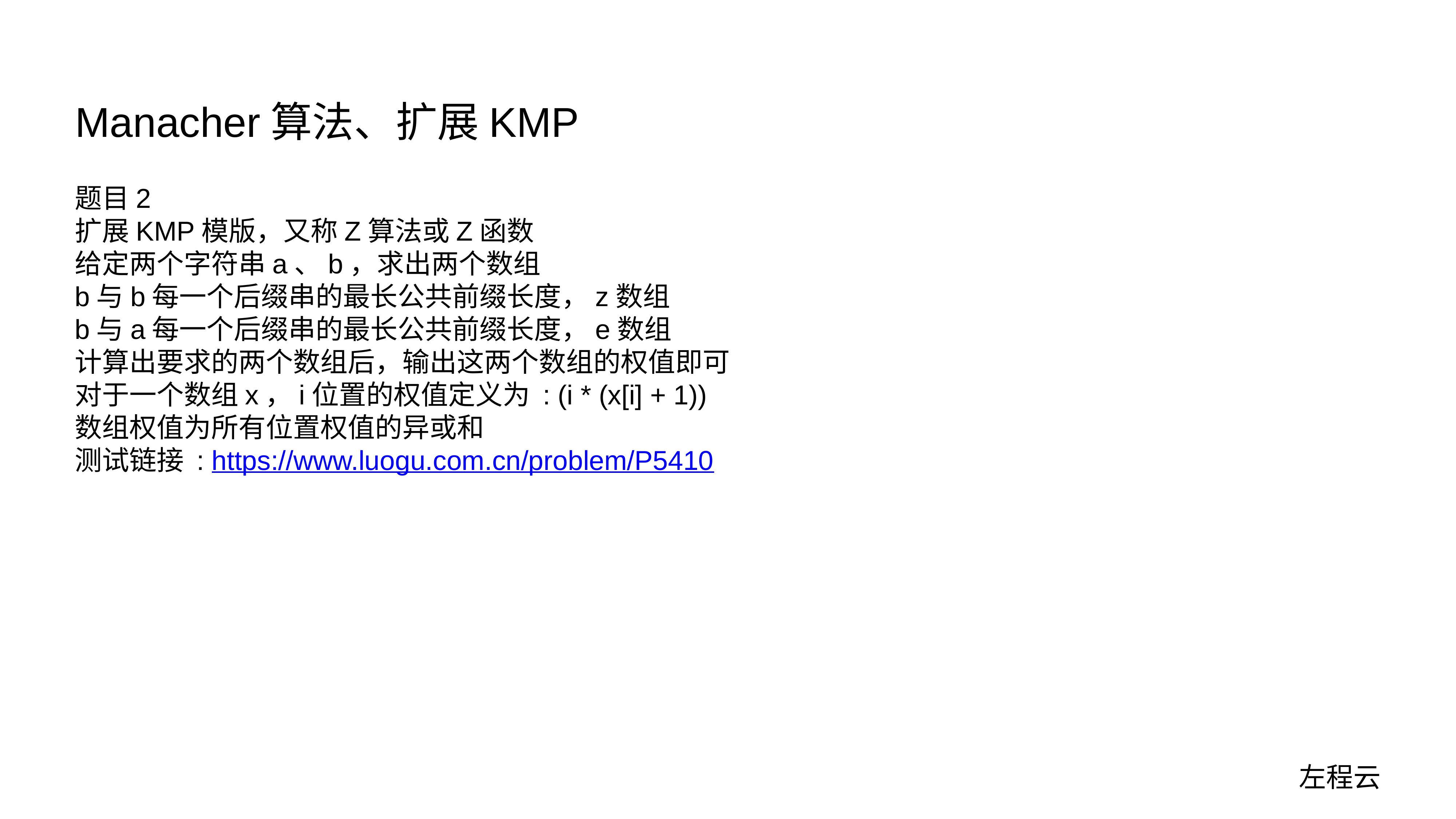

# Manacher算法、扩展KMP
题目2
扩展KMP模版，又称Z算法或Z函数
给定两个字符串a、b，求出两个数组
b与b每一个后缀串的最长公共前缀长度，z数组
b与a每一个后缀串的最长公共前缀长度，e数组
计算出要求的两个数组后，输出这两个数组的权值即可
对于一个数组x，i位置的权值定义为 : (i * (x[i] + 1))
数组权值为所有位置权值的异或和
测试链接 : https://www.luogu.com.cn/problem/P5410
左程云